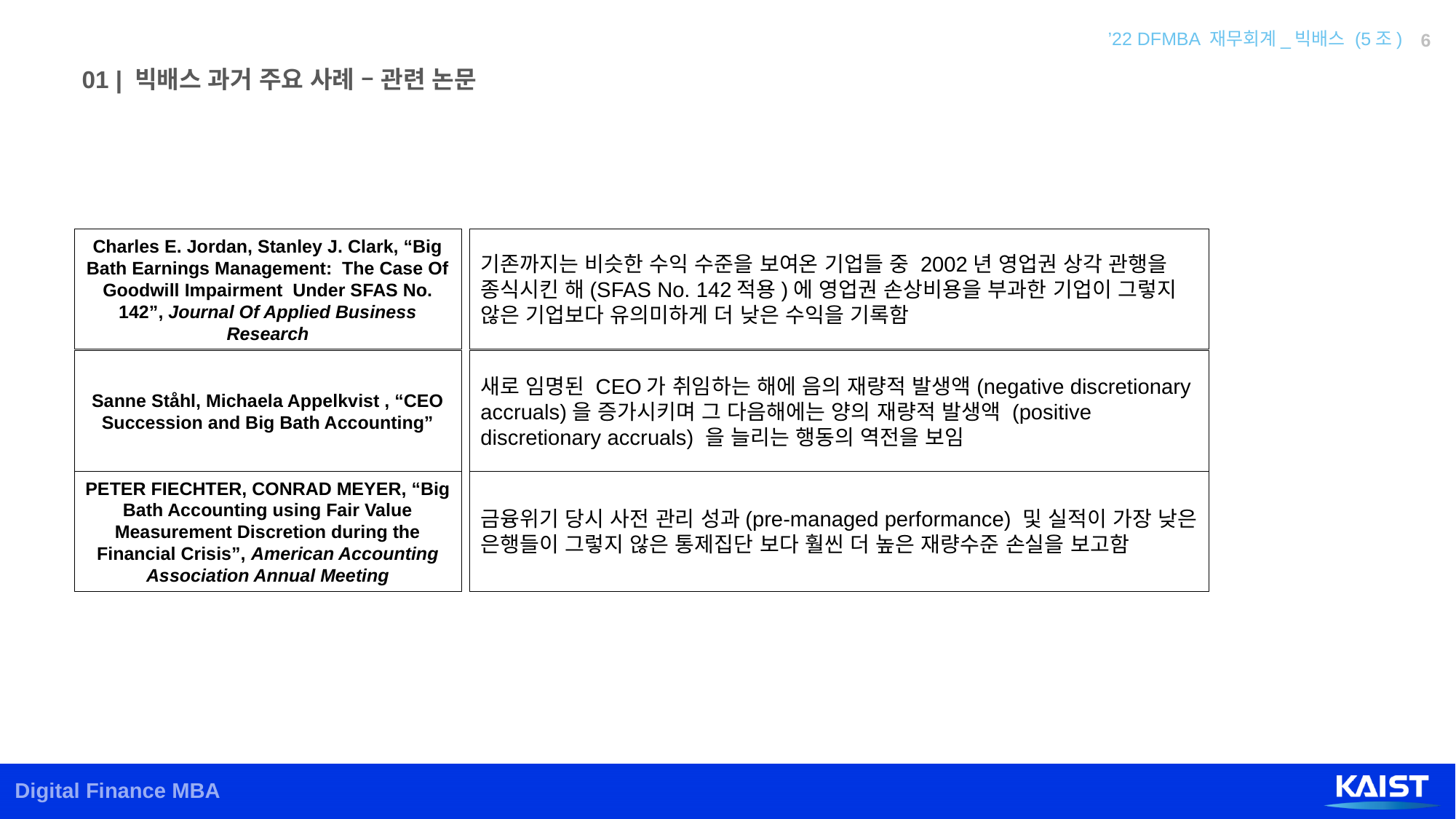

01 | 빅배스 과거 주요 사례 – 관련 논문
Charles E. Jordan, Stanley J. Clark, “Big Bath Earnings Management:  The Case Of Goodwill Impairment  Under SFAS No. 142”, Journal Of Applied Business Research
기존까지는 비슷한 수익 수준을 보여온 기업들 중 2002년 영업권 상각 관행을 종식시킨 해(SFAS No. 142적용)에 영업권 손상비용을 부과한 기업이 그렇지 않은 기업보다 유의미하게 더 낮은 수익을 기록함
Sanne Ståhl, Michaela Appelkvist , “CEO Succession and Big Bath Accounting”
새로 임명된 CEO가 취임하는 해에 음의 재량적 발생액(negative discretionary accruals)을 증가시키며 그 다음해에는 양의 재량적 발생액 (positive discretionary accruals) 을 늘리는 행동의 역전을 보임
PETER FIECHTER, CONRAD MEYER, “Big Bath Accounting using Fair Value Measurement Discretion during the Financial Crisis”, American Accounting Association Annual Meeting
금융위기 당시 사전 관리 성과(pre-managed performance) 및 실적이 가장 낮은 은행들이 그렇지 않은 통제집단 보다 훨씬 더 높은 재량수준 손실을 보고함